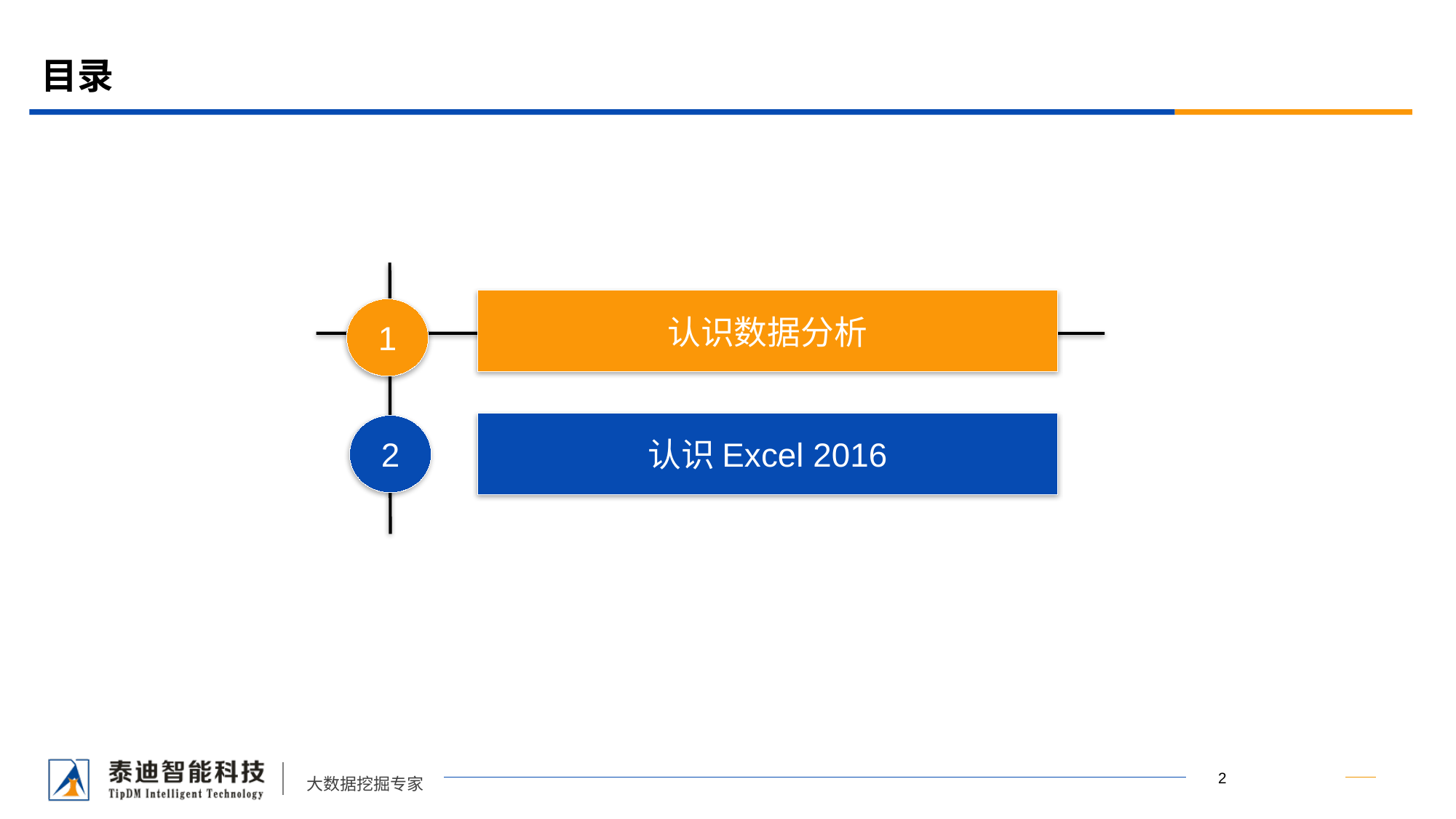

# 目录
认识数据分析
1

认识Excel 2016
2